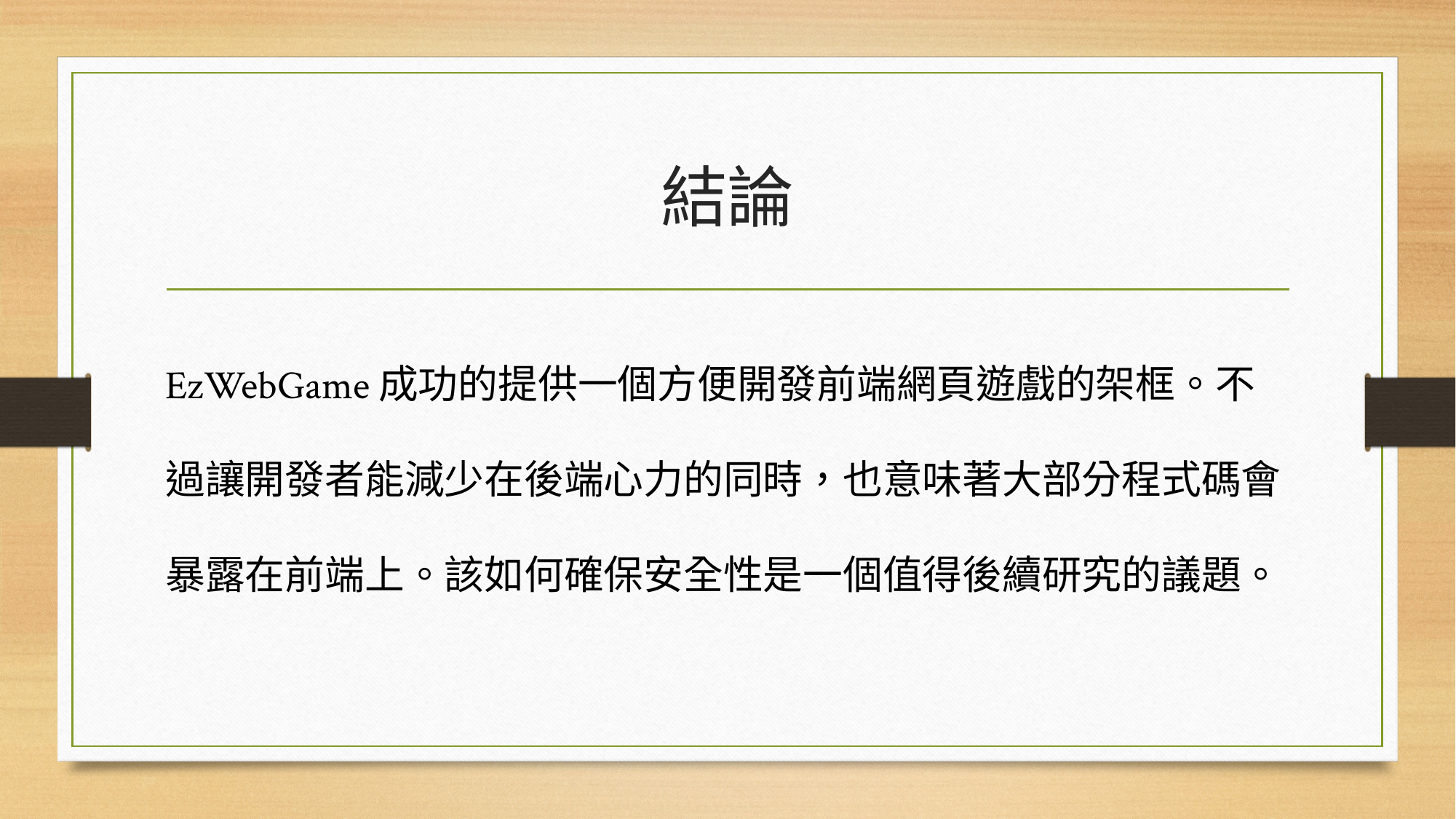

# 結論
EzWebGame成功的提供一個方便開發前端網頁遊戲的架框。不過讓開發者能減少在後端心力的同時，也意味著大部分程式碼會暴露在前端上。該如何確保安全性是一個值得後續研究的議題。